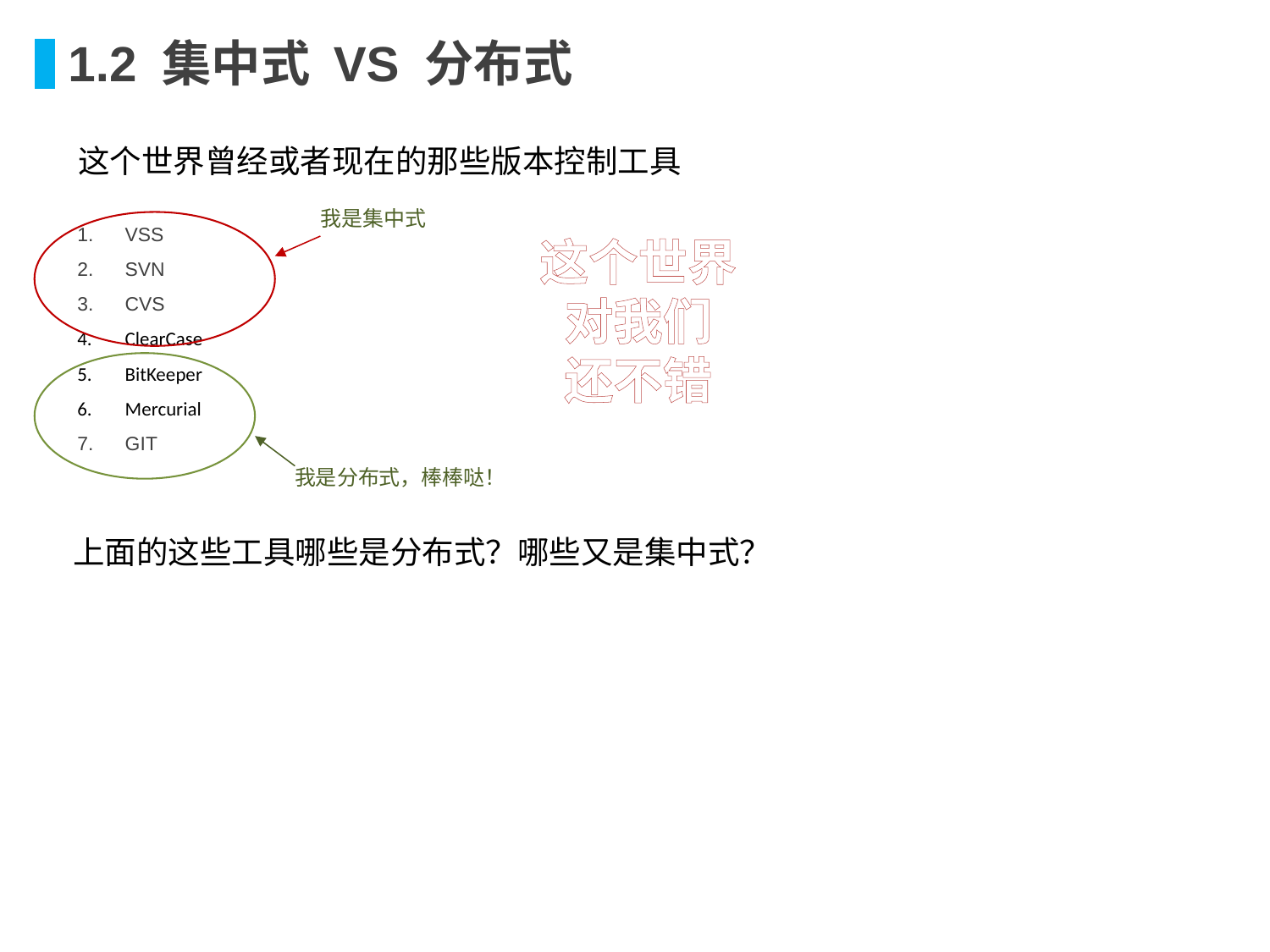

1.2 集中式 VS 分布式

这个世界曾经或者现在的那些版本控制工具
我是集中式
VSS
SVN
CVS
ClearCase
BitKeeper
Mercurial
GIT

这个世界
对我们
还不错

我是分布式，棒棒哒！
上面的这些工具哪些是分布式？哪些又是集中式？